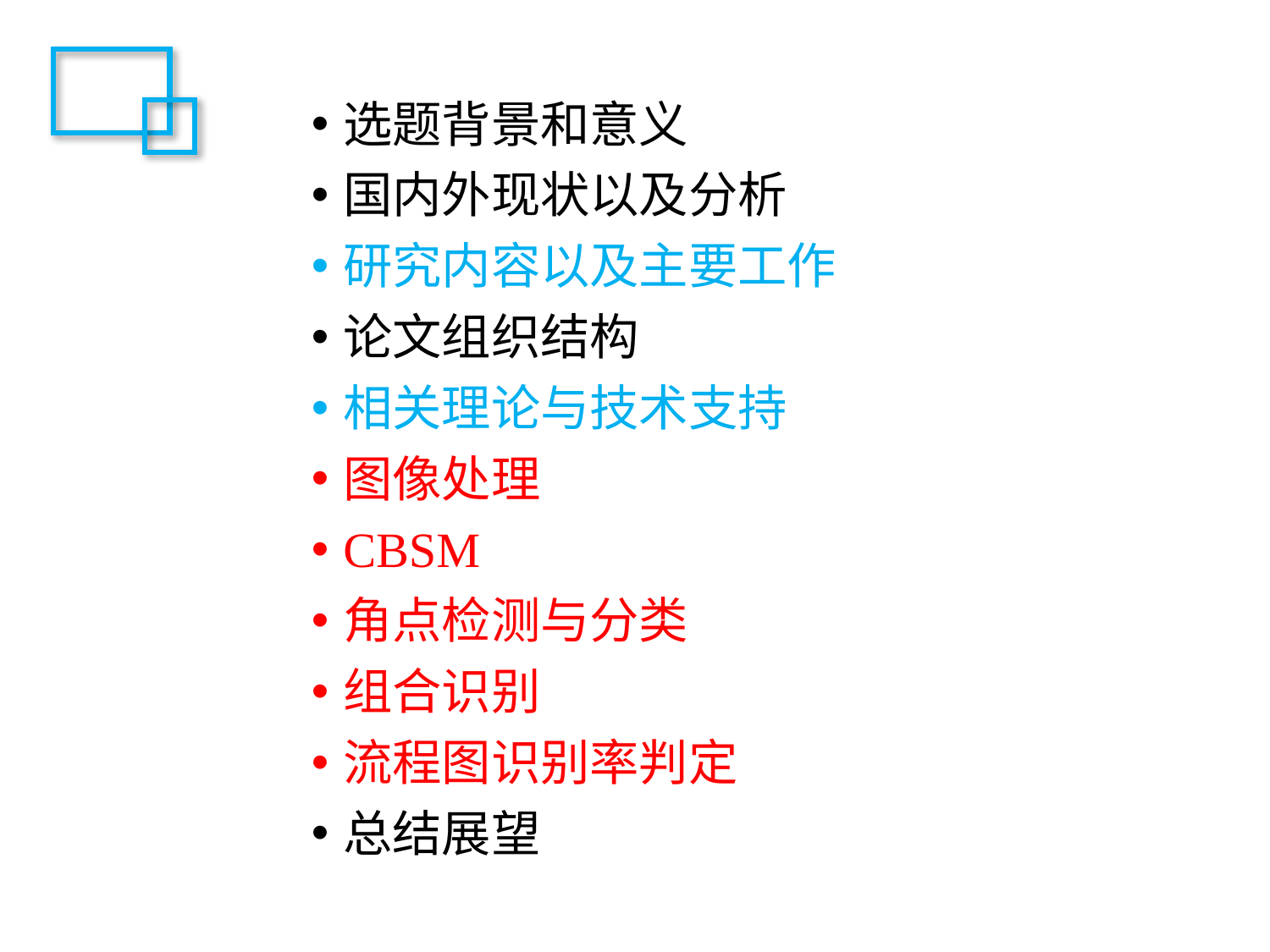

选题背景和意义
国内外现状以及分析
研究内容以及主要工作
论文组织结构
相关理论与技术支持
图像处理
CBSM
角点检测与分类
组合识别
流程图识别率判定
总结展望